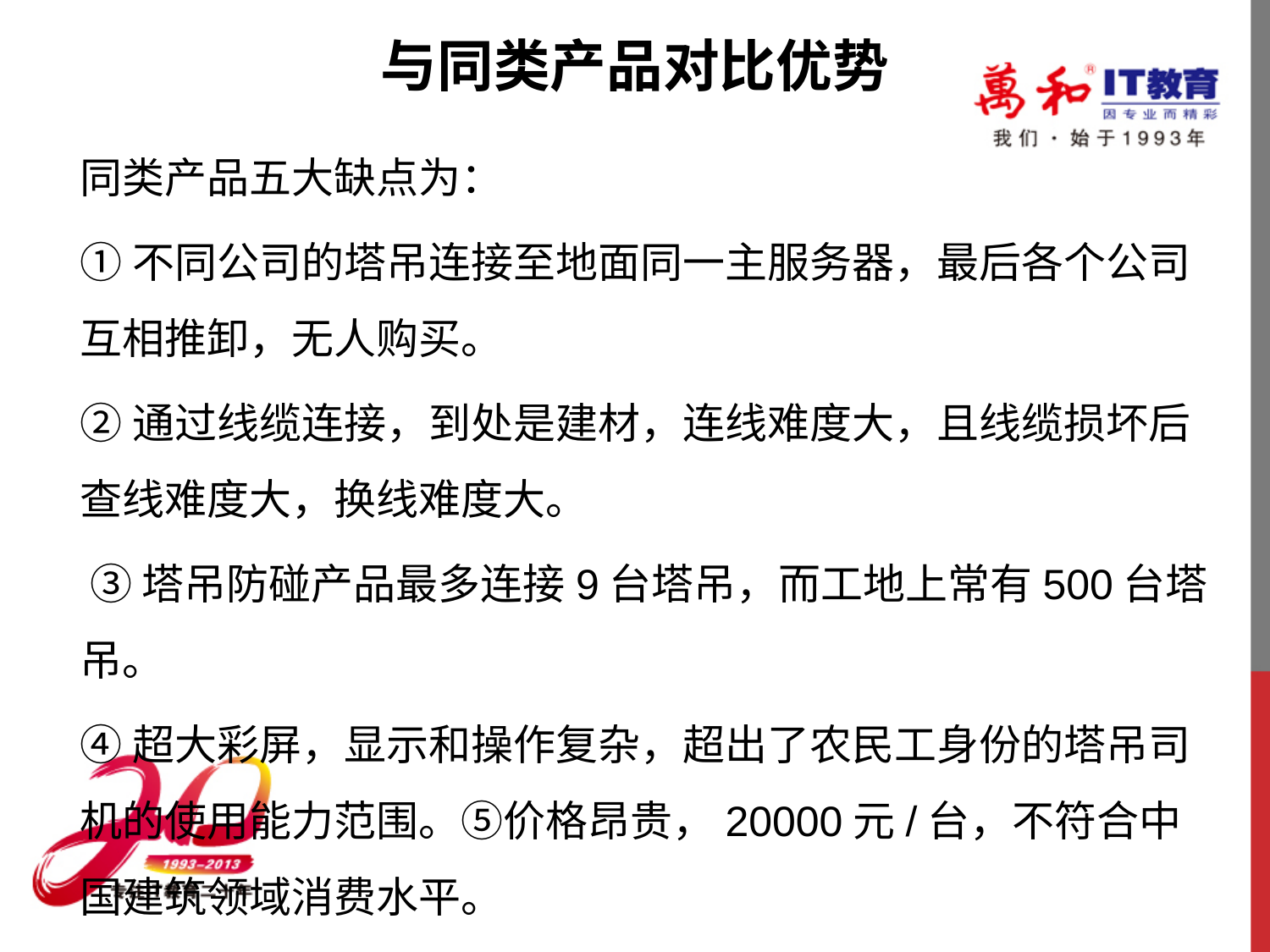

# 与同类产品对比优势
	同类产品五大缺点为：
	①不同公司的塔吊连接至地面同一主服务器，最后各个公司互相推卸，无人购买。
	②通过线缆连接，到处是建材，连线难度大，且线缆损坏后查线难度大，换线难度大。
	 ③塔吊防碰产品最多连接9台塔吊，而工地上常有500台塔吊。
	④超大彩屏，显示和操作复杂，超出了农民工身份的塔吊司机的使用能力范围。⑤价格昂贵，20000元/台，不符合中国建筑领域消费水平。